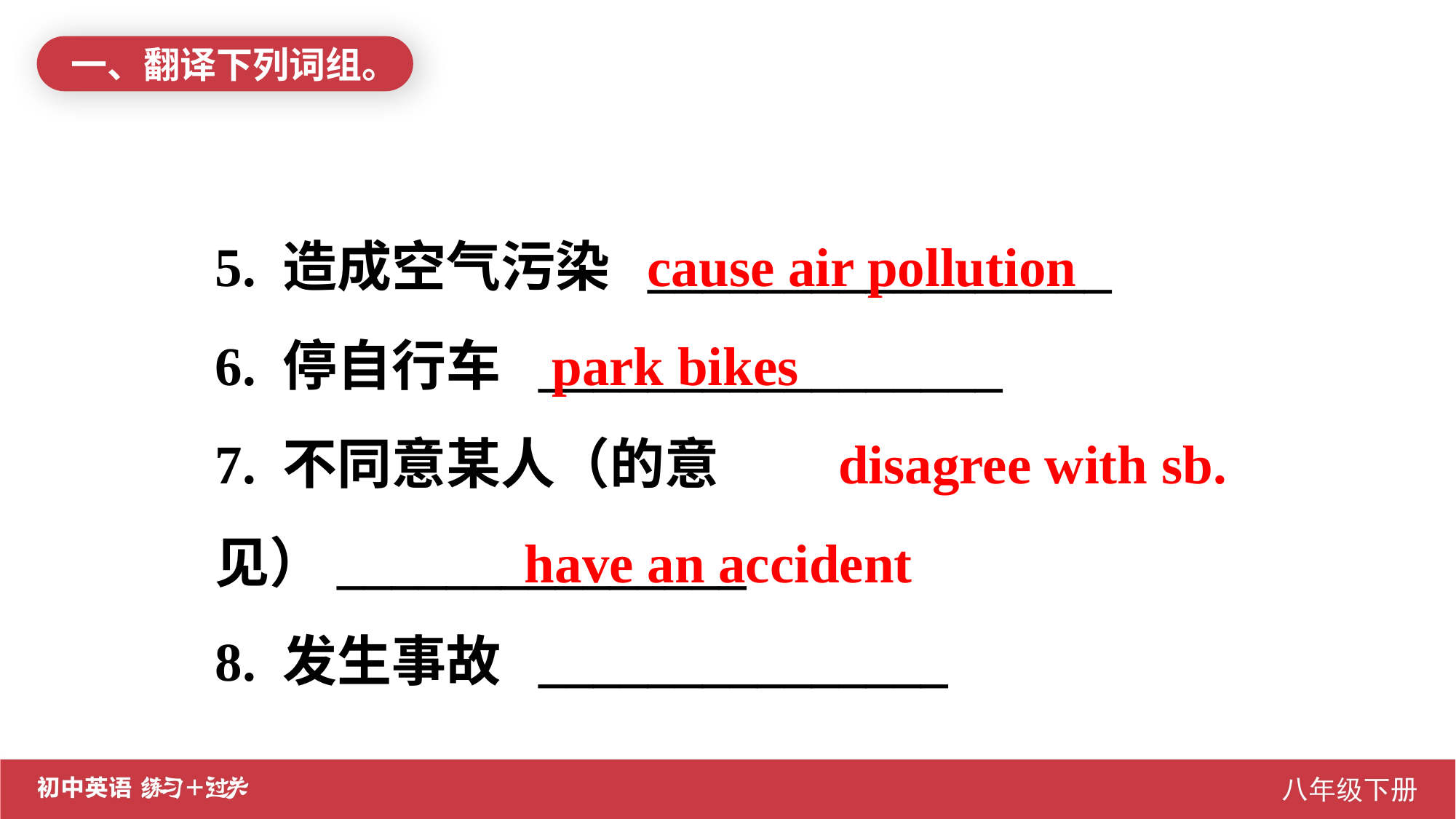

一、翻译下列词组。
5. 造成空气污染  _________________
6. 停自行车  _________________
7. 不同意某人（的意见）_______________
8. 发生事故  _______________
         cause air pollution                 park bikes
                       disagree with sb.
have an accident